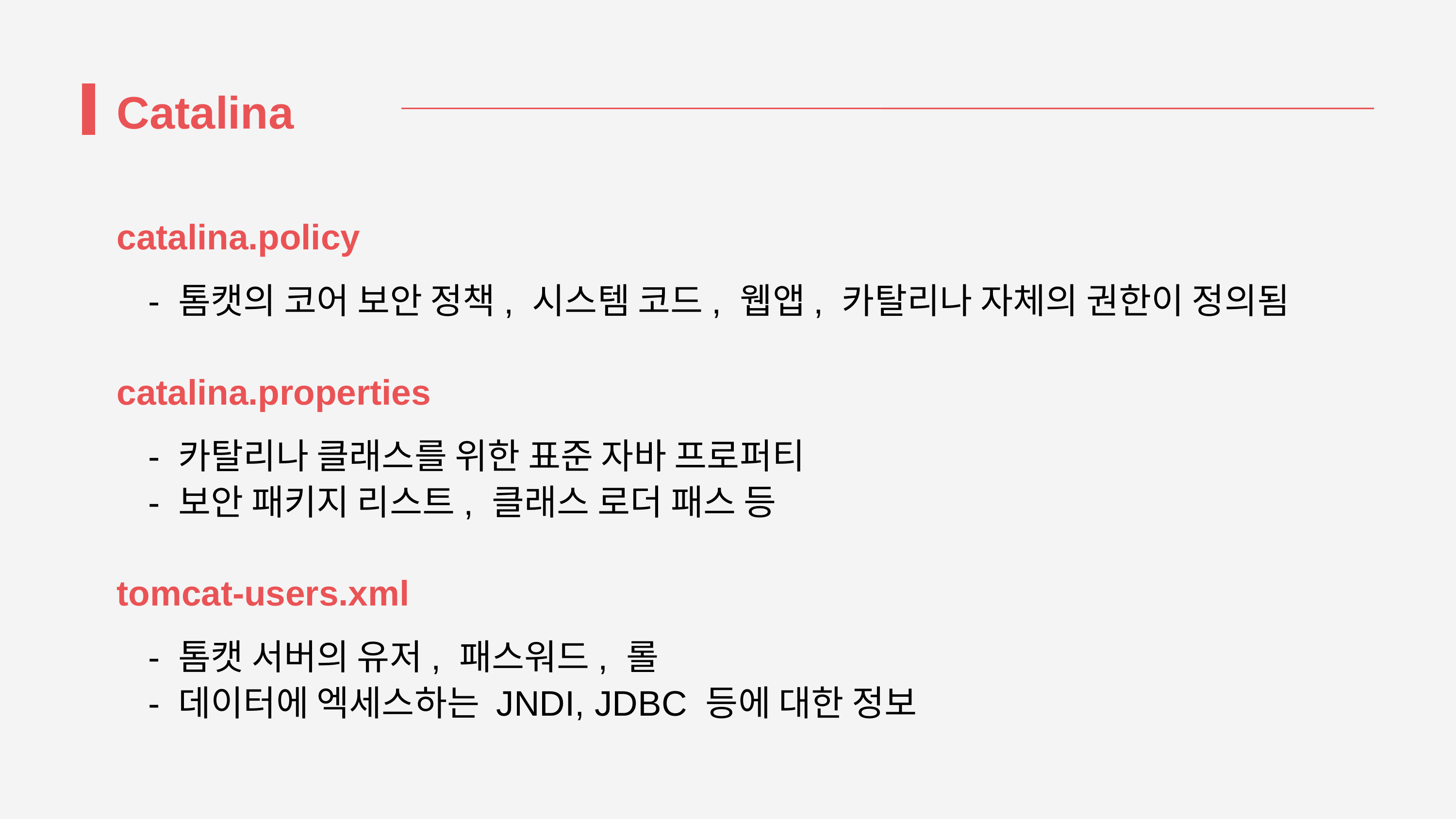

Catalina

catalina.policy
 - 톰캣의 코어 보안 정책, 시스템 코드, 웹앱, 카탈리나 자체의 권한이 정의됨
catalina.properties
 - 카탈리나 클래스를 위한 표준 자바 프로퍼티
 - 보안 패키지 리스트, 클래스 로더 패스 등
tomcat-users.xml
 - 톰캣 서버의 유저, 패스워드, 롤
 - 데이터에 엑세스하는 JNDI, JDBC 등에 대한 정보